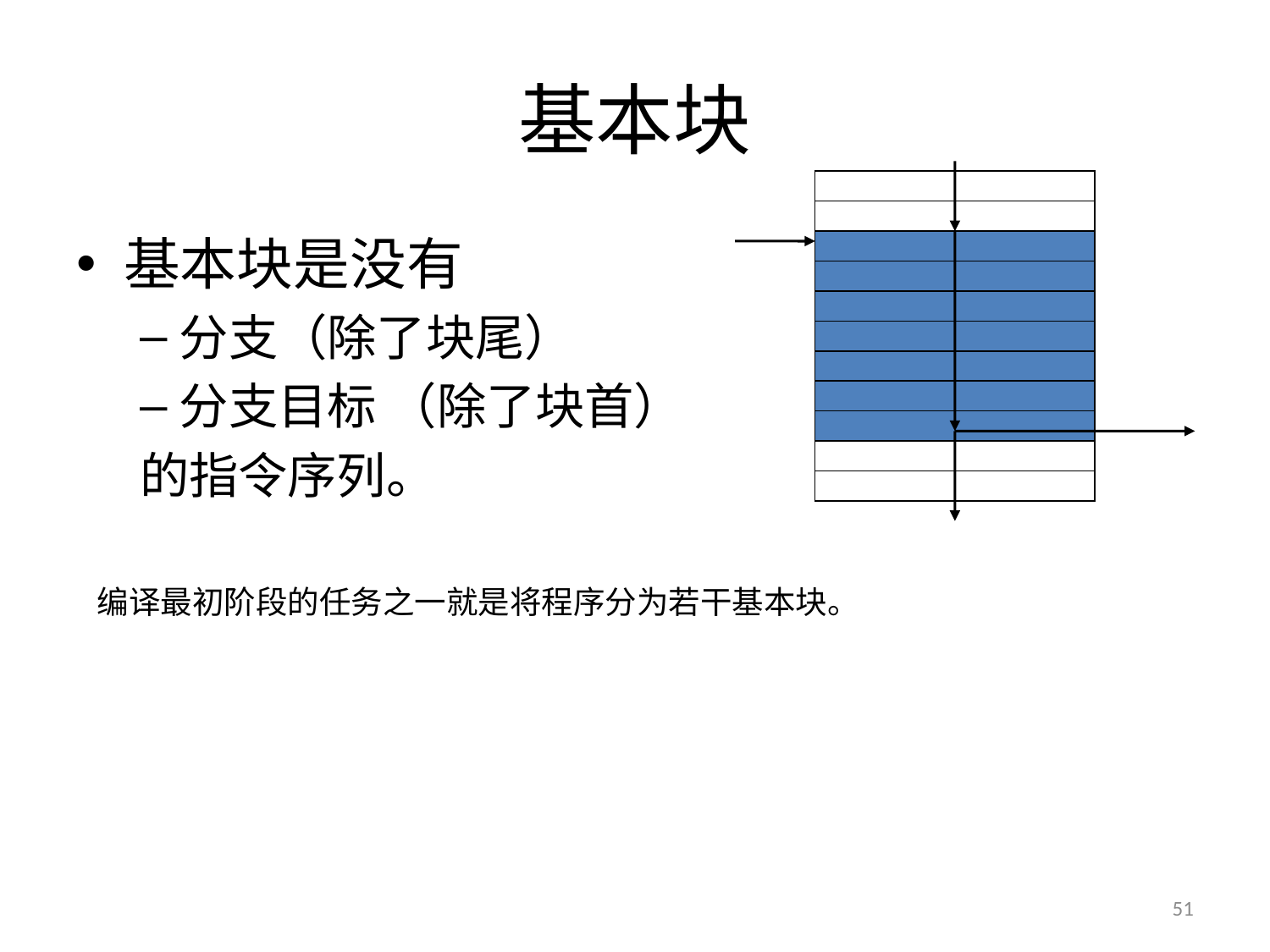

# 基本块

基本块是没有
分支（除了块尾）
分支目标 （除了块首）
的指令序列。
编译最初阶段的任务之一就是将程序分为若干基本块。

51